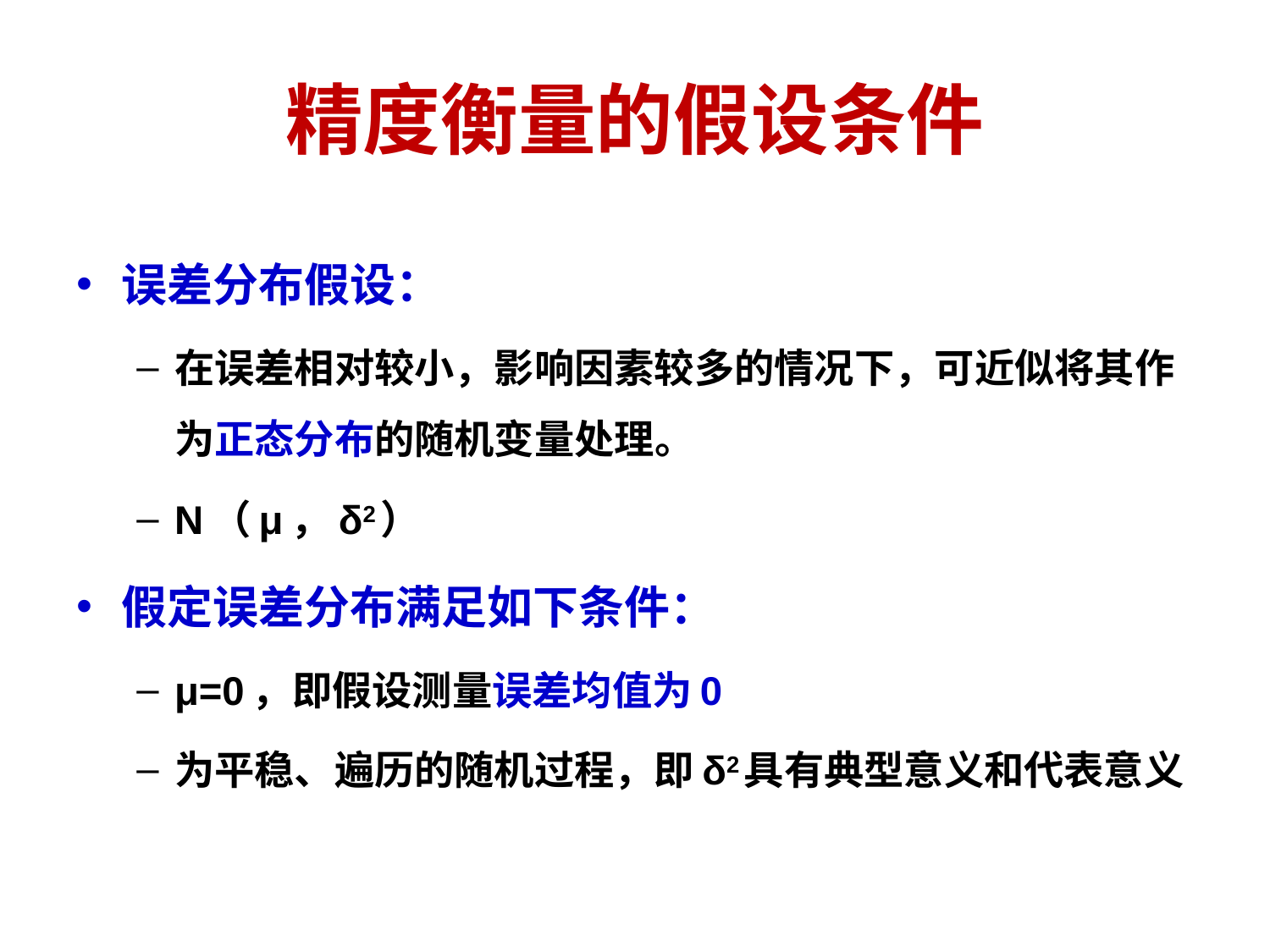

# 精度衡量的假设条件
误差分布假设：
在误差相对较小，影响因素较多的情况下，可近似将其作为正态分布的随机变量处理。
N（μ，δ2）
假定误差分布满足如下条件：
μ=0，即假设测量误差均值为0
为平稳、遍历的随机过程，即δ2具有典型意义和代表意义